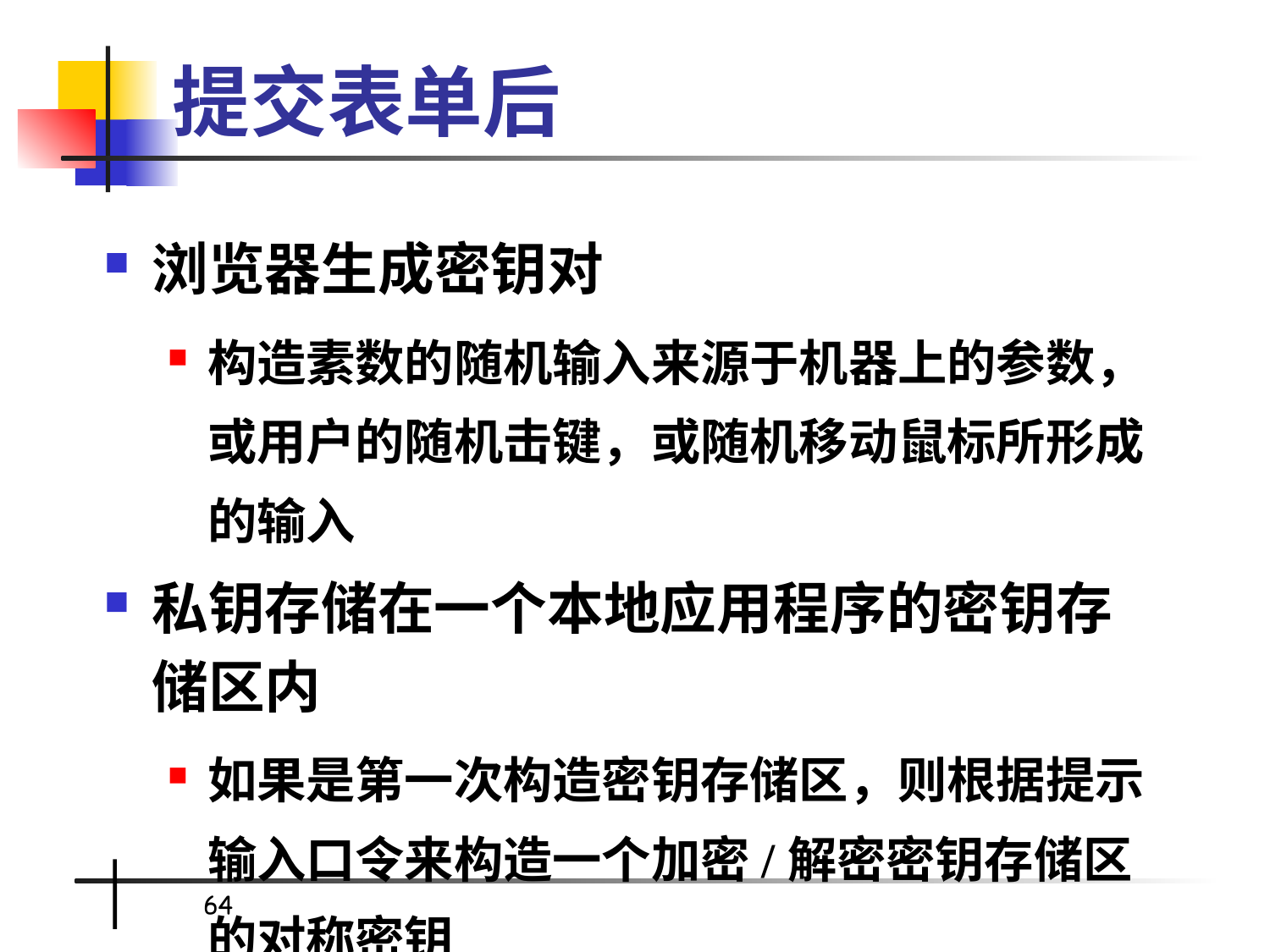

# 提交表单后
浏览器生成密钥对
构造素数的随机输入来源于机器上的参数，或用户的随机击键，或随机移动鼠标所形成的输入
私钥存储在一个本地应用程序的密钥存储区内
如果是第一次构造密钥存储区，则根据提示输入口令来构造一个加密/解密密钥存储区的对称密钥
64